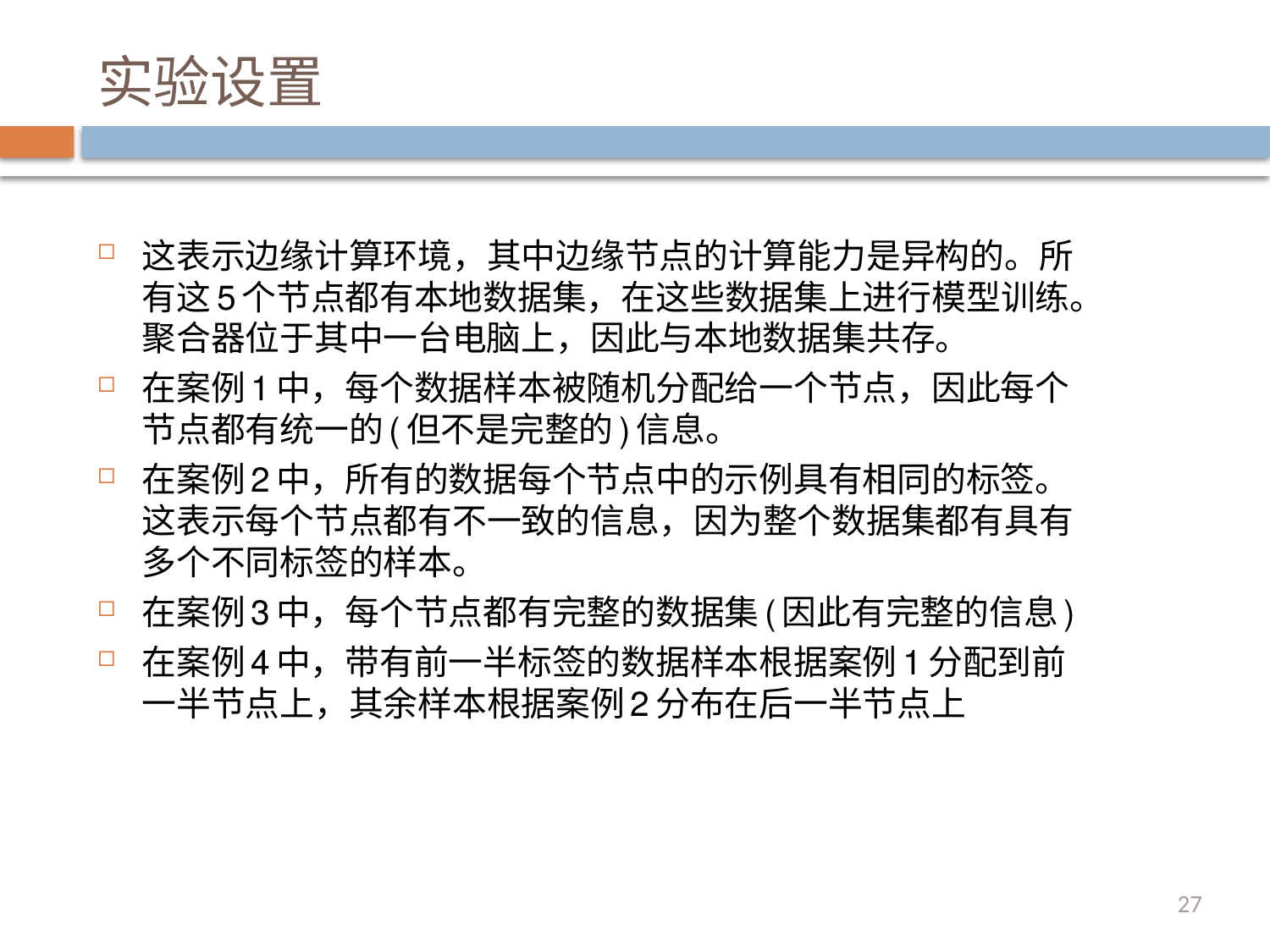

# 实验设置

这表示边缘计算环境，其中边缘节点的计算能力是异构的。所有这5个节点都有本地数据集，在这些数据集上进行模型训练。聚合器位于其中一台电脑上，因此与本地数据集共存。
在案例1中，每个数据样本被随机分配给一个节点，因此每个节点都有统一的(但不是完整的)信息。
在案例2中，所有的数据每个节点中的示例具有相同的标签。这表示每个节点都有不一致的信息，因为整个数据集都有具有多个不同标签的样本。
在案例3中，每个节点都有完整的数据集(因此有完整的信息)
在案例4中，带有前一半标签的数据样本根据案例1分配到前一半节点上，其余样本根据案例2分布在后一半节点上
27